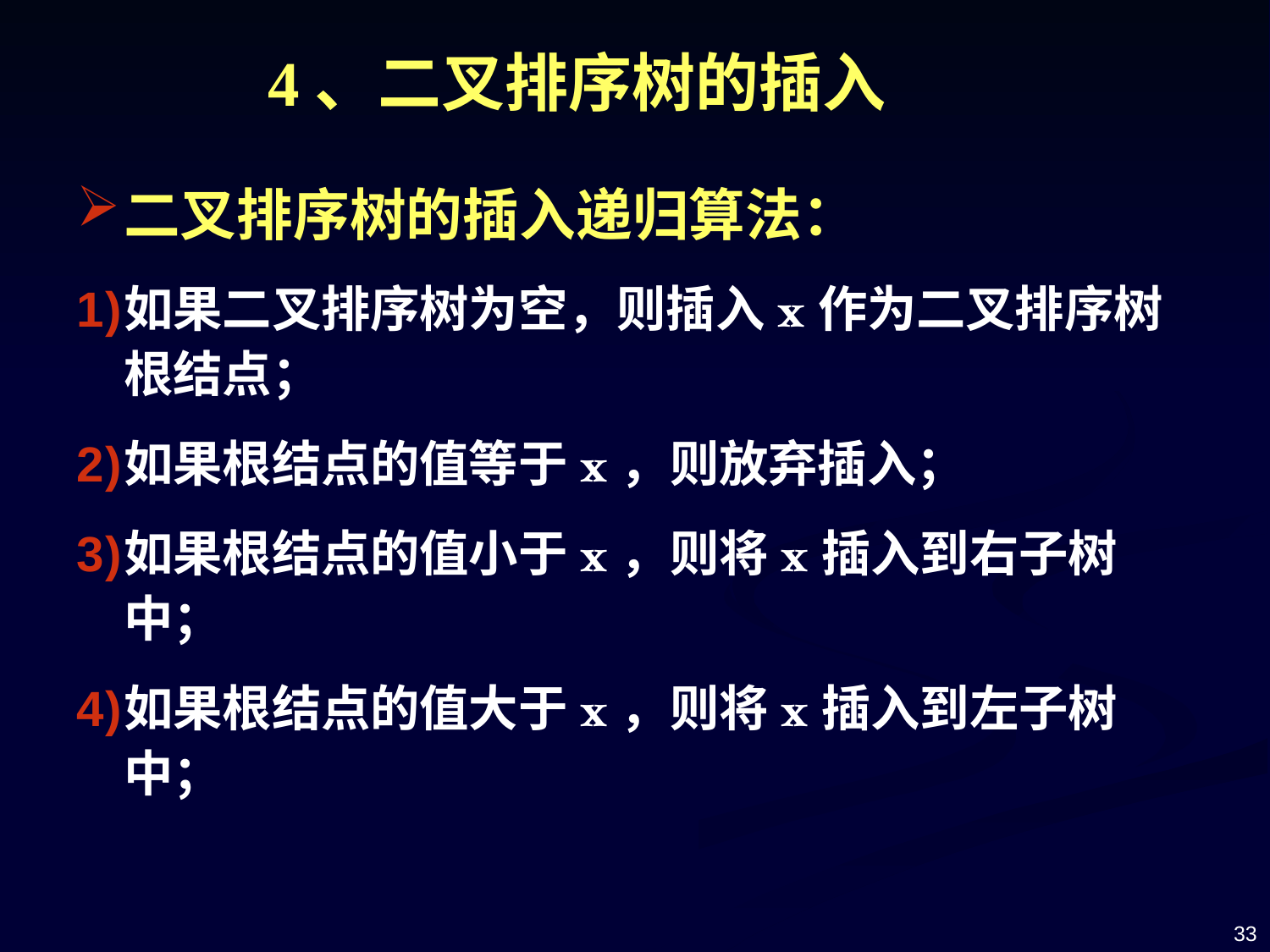

4、二叉排序树的插入
二叉排序树的插入递归算法：
如果二叉排序树为空，则插入x作为二叉排序树根结点；
如果根结点的值等于x，则放弃插入；
如果根结点的值小于x，则将x插入到右子树中；
如果根结点的值大于x，则将x插入到左子树中；
33